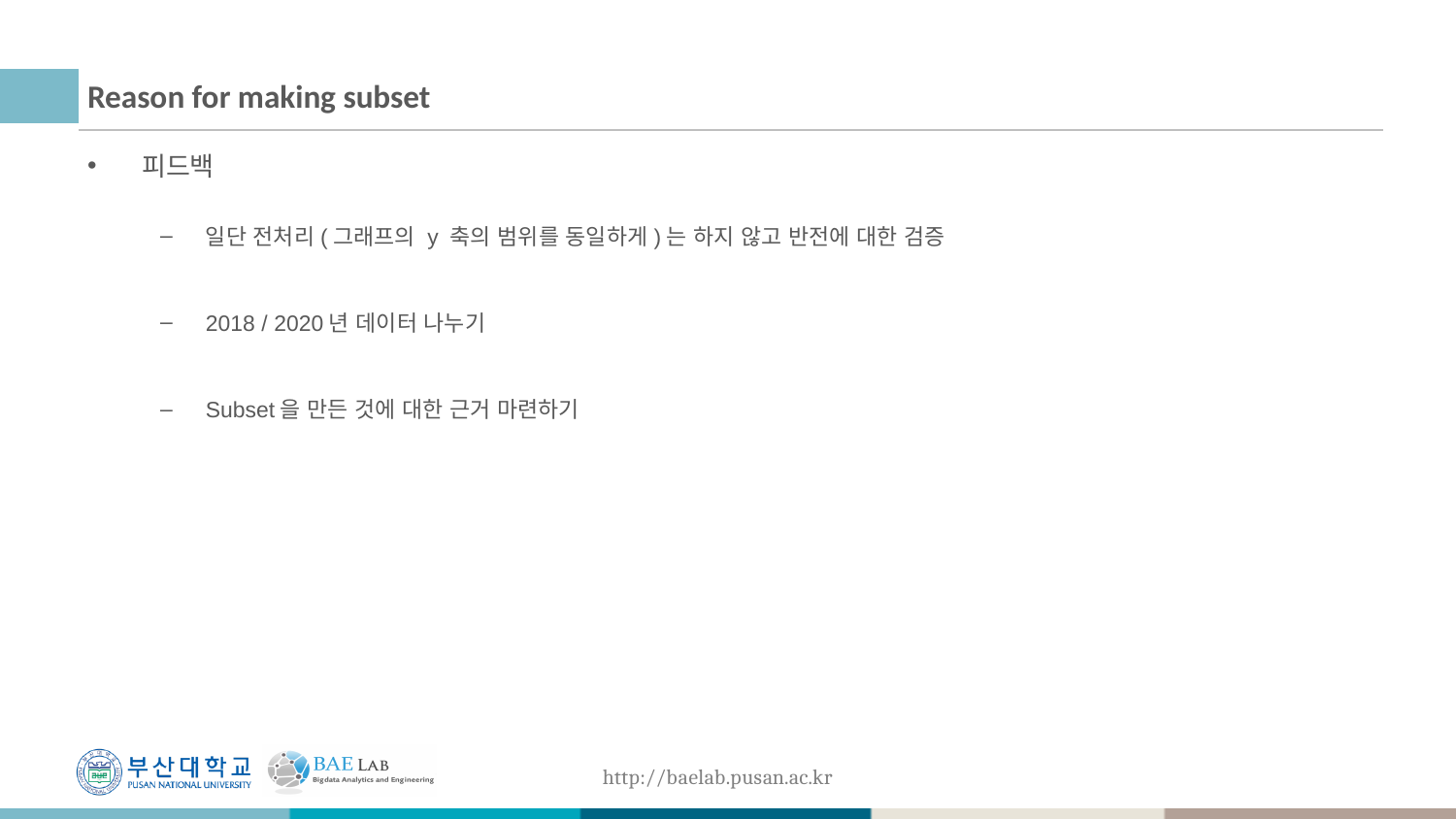

# Reason for making subset
피드백

일단 전처리(그래프의 y 축의 범위를 동일하게)는 하지 않고 반전에 대한 검증

2018 / 2020년 데이터 나누기

Subset을 만든 것에 대한 근거 마련하기